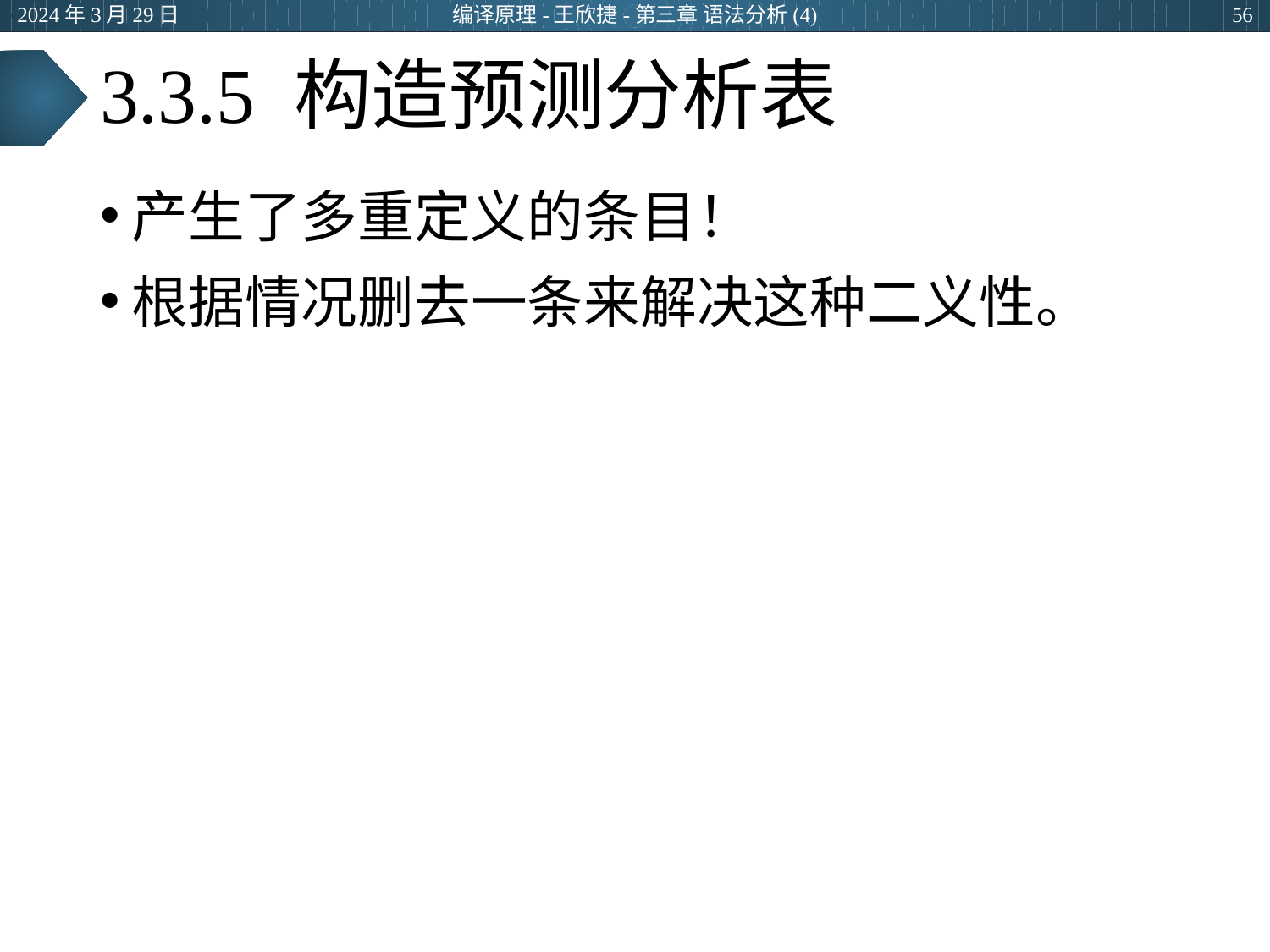

2024年3月29日
编译原理-王欣捷-第三章 语法分析(4)
56
# 3.3.5 构造预测分析表
产生了多重定义的条目！
根据情况删去一条来解决这种二义性。